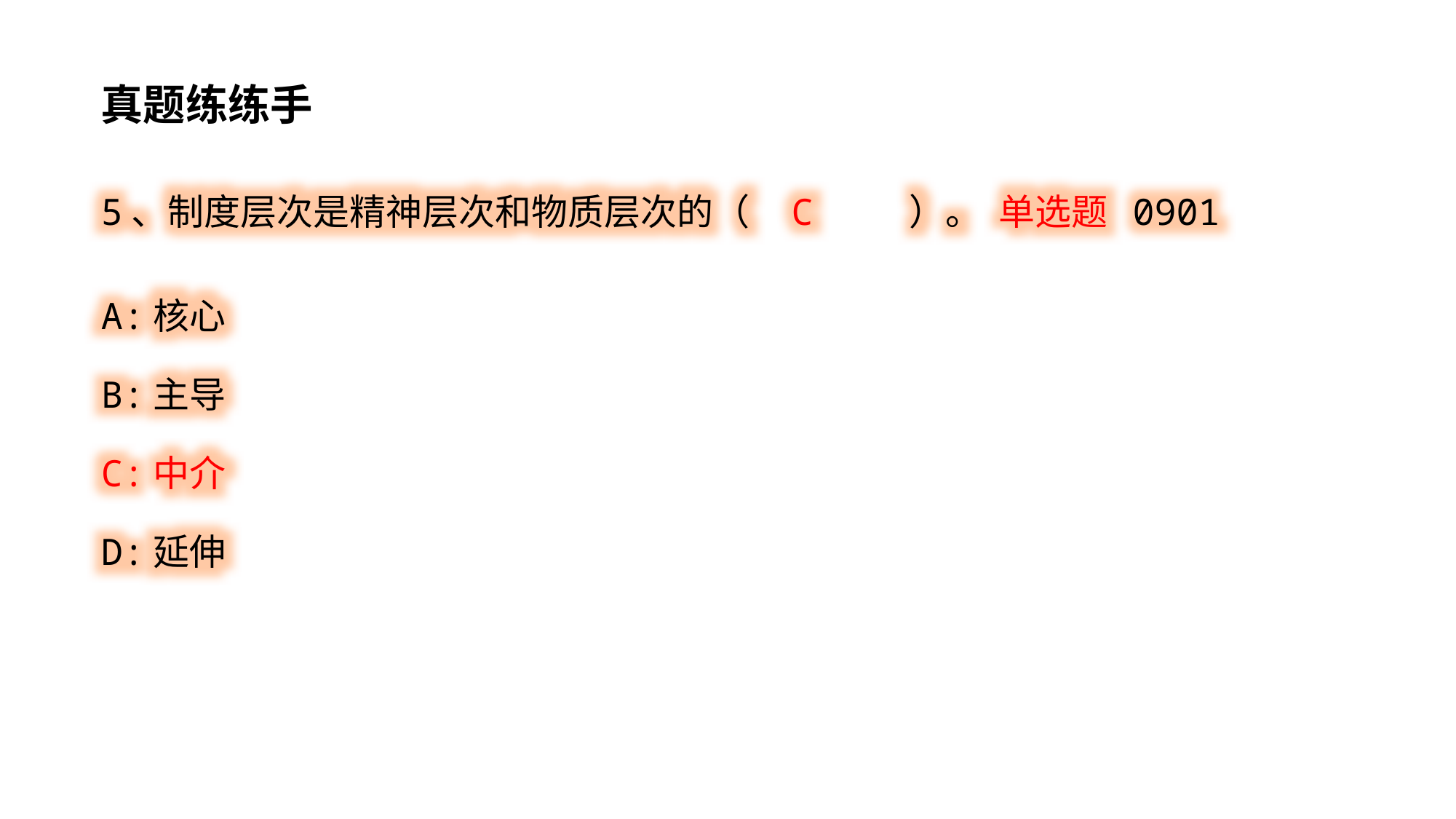

真题练练手
5、制度层次是精神层次和物质层次的（    C    ）。  单选题  0901

A:核心

B:主导

C:中介

D:延伸